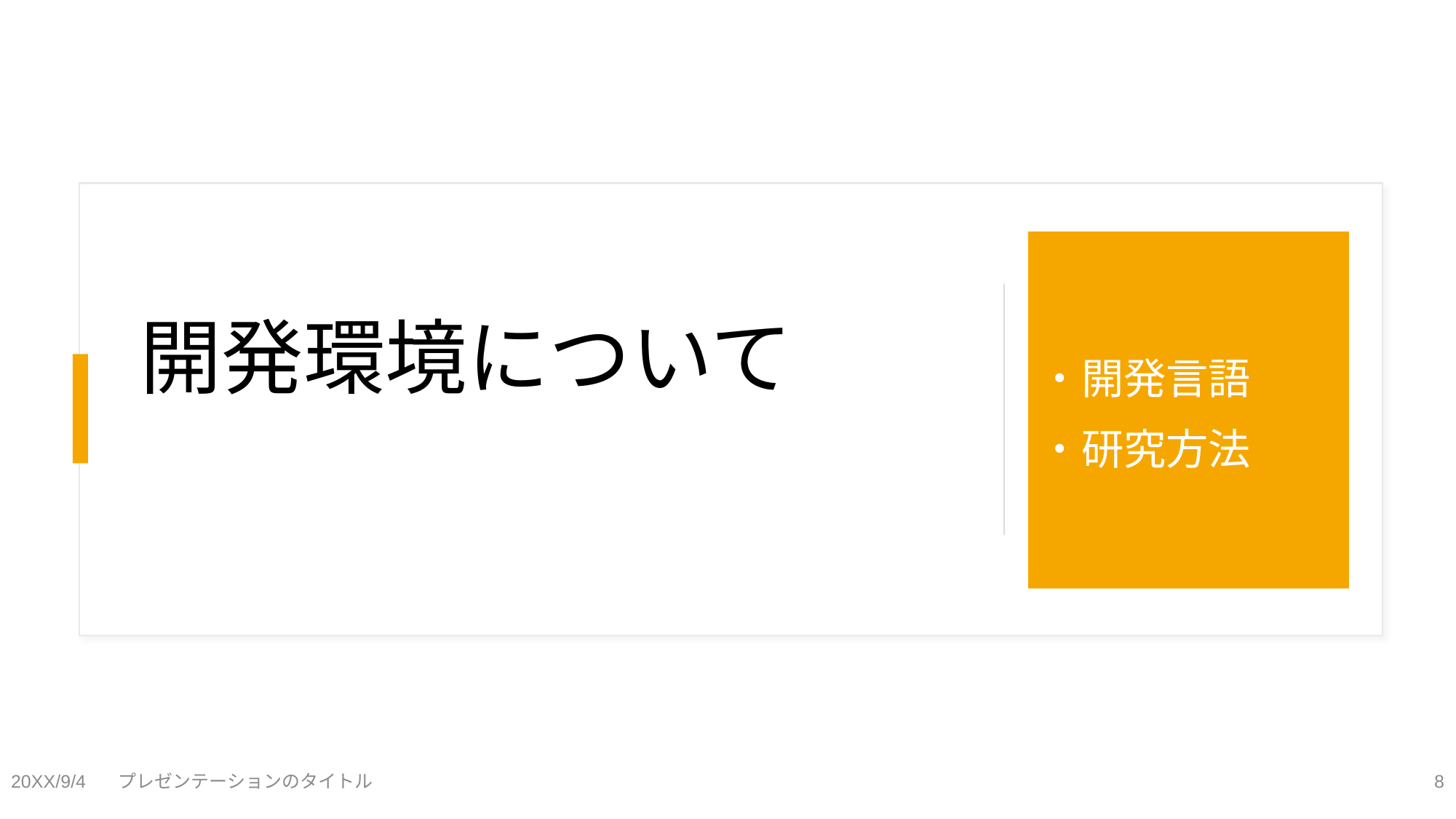

# 開発環境について
・開発言語
・研究方法
20XX/9/4
プレゼンテーションのタイトル
8